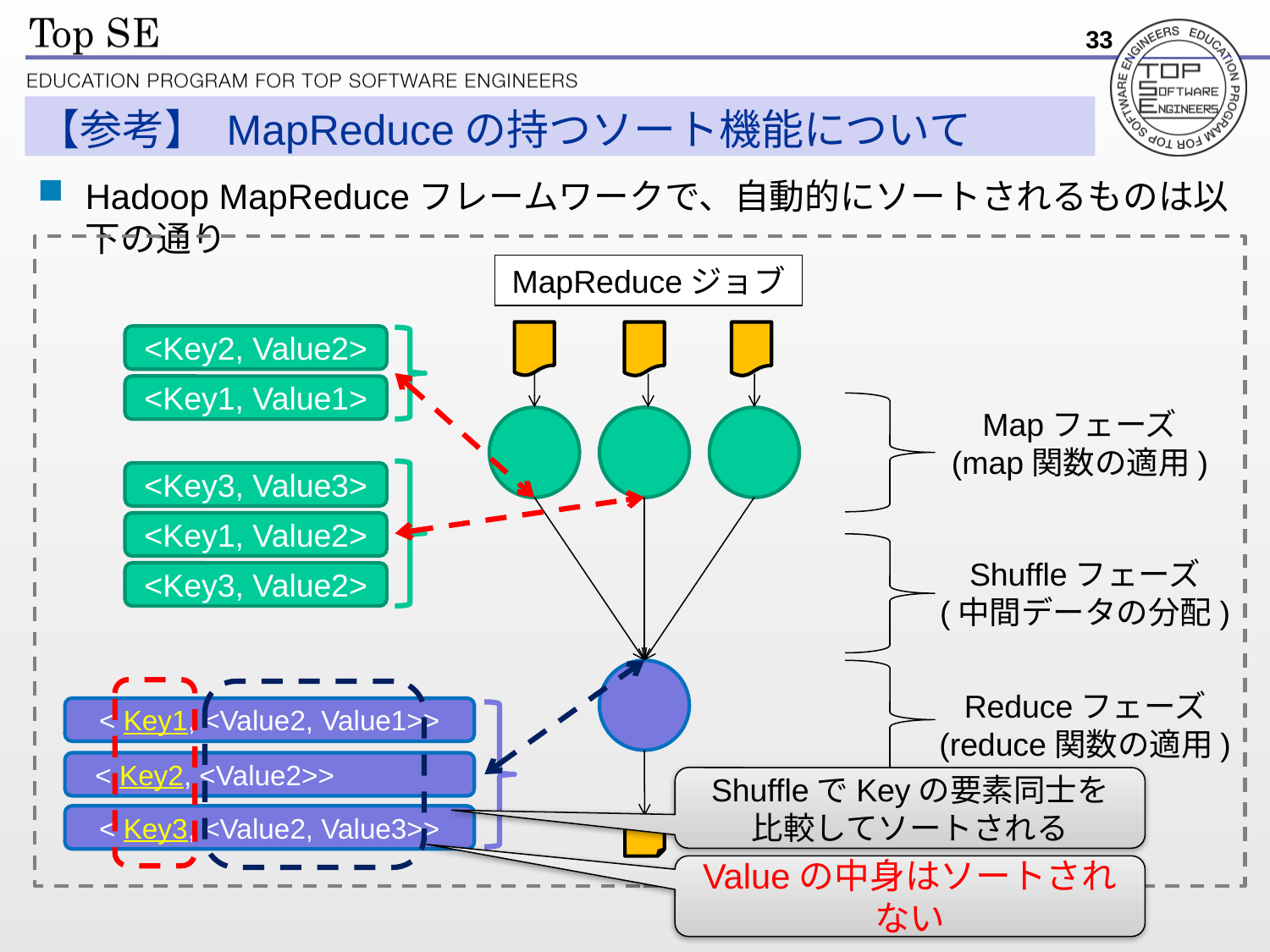

33
# 【参考】 MapReduceの持つソート機能について
Hadoop MapReduceフレームワークで、自動的にソートされるものは以下の通り

MapReduceジョブ

<Key2, Value2>

<Key1, Value1>

Mapフェーズ
(map関数の適用)

<Key3, Value3>
<Key1, Value2>

Shuffleフェーズ
(中間データの分配)
<Key3, Value2>

Reduceフェーズ
(reduce関数の適用)

< Key1, <Value2, Value1>>

  < Key2, <Value2>>
ShuffleでKeyの要素同士を
比較してソートされる
< Key3, <Value2, Value3>>

Valueの中身はソートされない